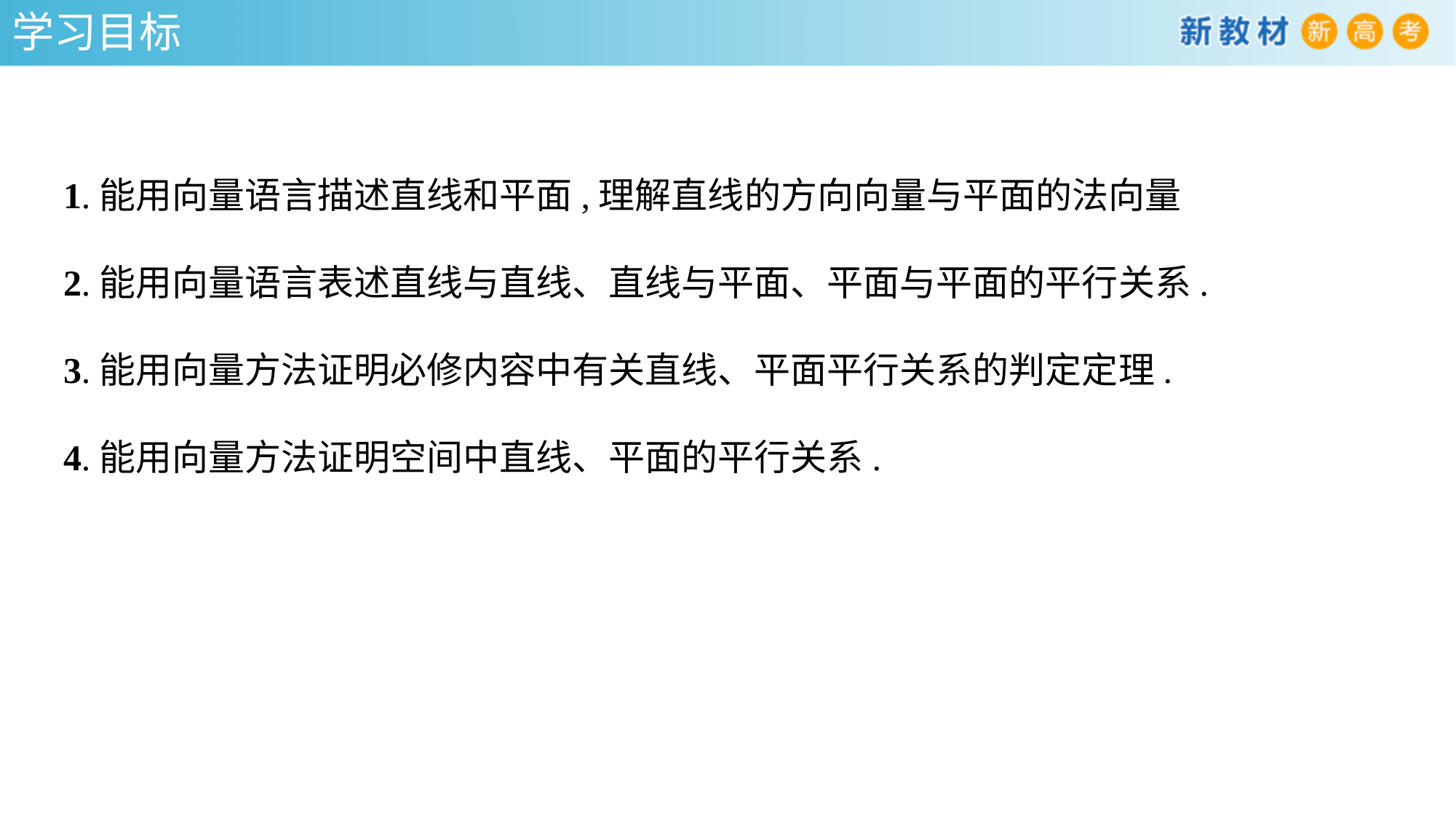

学习目标
1.能用向量语言描述直线和平面,理解直线的方向向量与平面的法向量
2.能用向量语言表述直线与直线、直线与平面、平面与平面的平行关系.
3.能用向量方法证明必修内容中有关直线、平面平行关系的判定定理.
4.能用向量方法证明空间中直线、平面的平行关系.